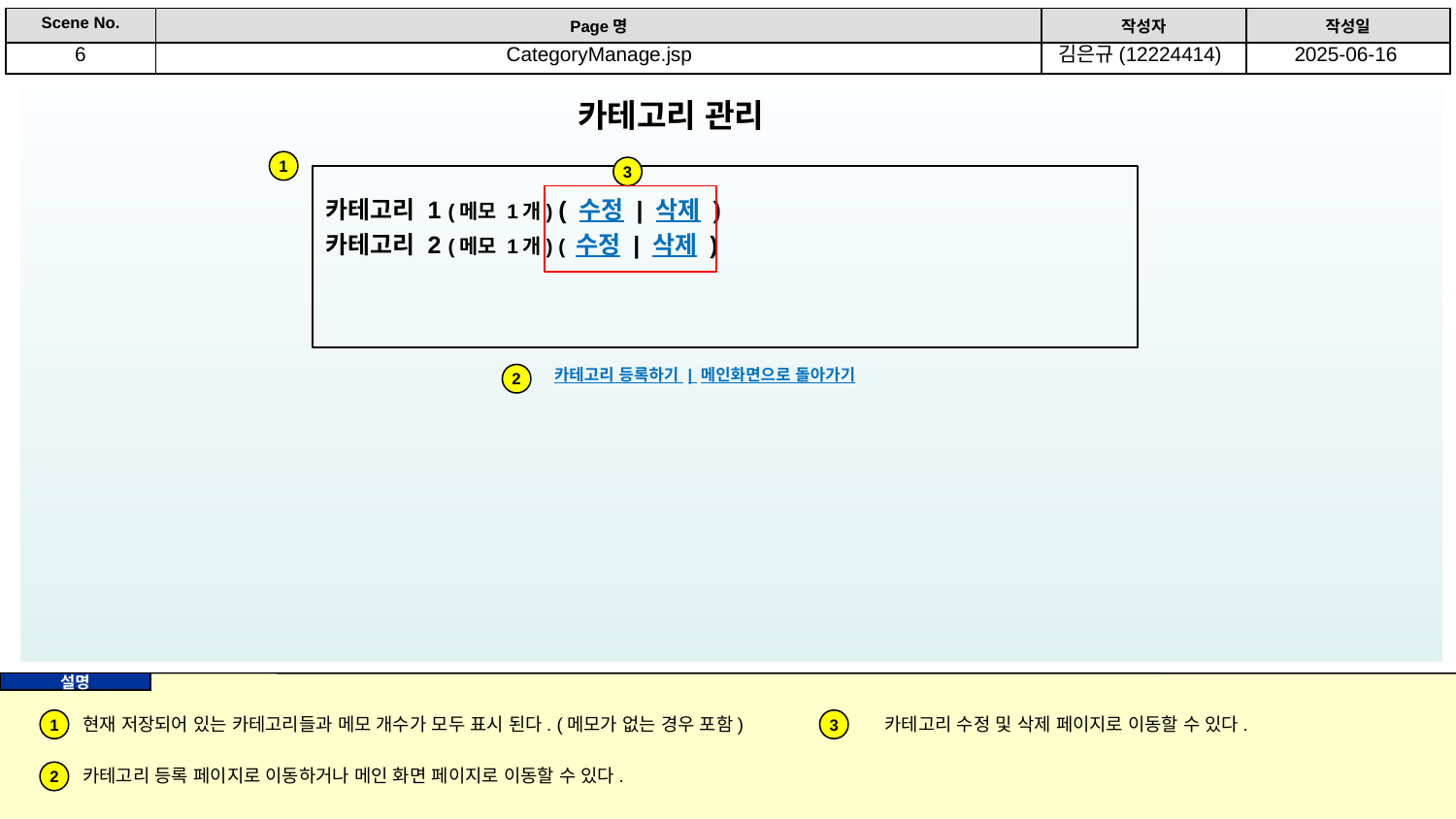

6
CategoryManage.jsp
김은규(12224414)
2025-06-16
			           카테고리 관리

		카테고리 1 (메모 1개) ( 수정 | 삭제 )
		카테고리 2 (메모 1개) ( 수정 | 삭제 )

1
3

카테고리 등록하기 | 메인화면으로 돌아가기
2
현재 저장되어 있는 카테고리들과 메모 개수가 모두 표시 된다. (메모가 없는 경우 포함)	        카테고리 수정 및 삭제 페이지로 이동할 수 있다.

카테고리 등록 페이지로 이동하거나 메인 화면 페이지로 이동할 수 있다.
1
3
2